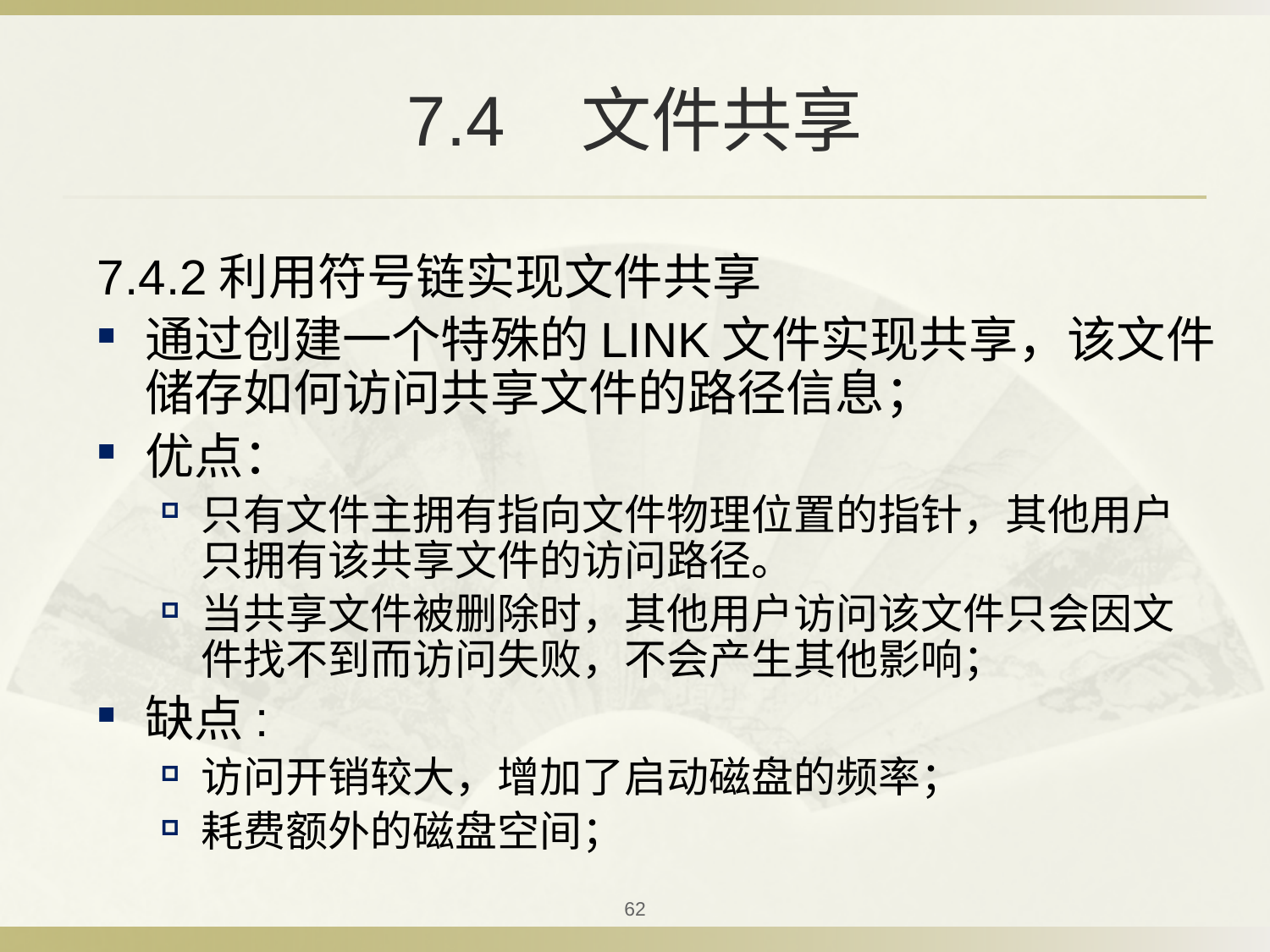

# 7.4   文件共享
7.4.2利用符号链实现文件共享
通过创建一个特殊的LINK文件实现共享，该文件储存如何访问共享文件的路径信息；
优点：
只有文件主拥有指向文件物理位置的指针，其他用户只拥有该共享文件的访问路径。
当共享文件被删除时，其他用户访问该文件只会因文件找不到而访问失败，不会产生其他影响；
缺点:
访问开销较大，增加了启动磁盘的频率；
耗费额外的磁盘空间；
62